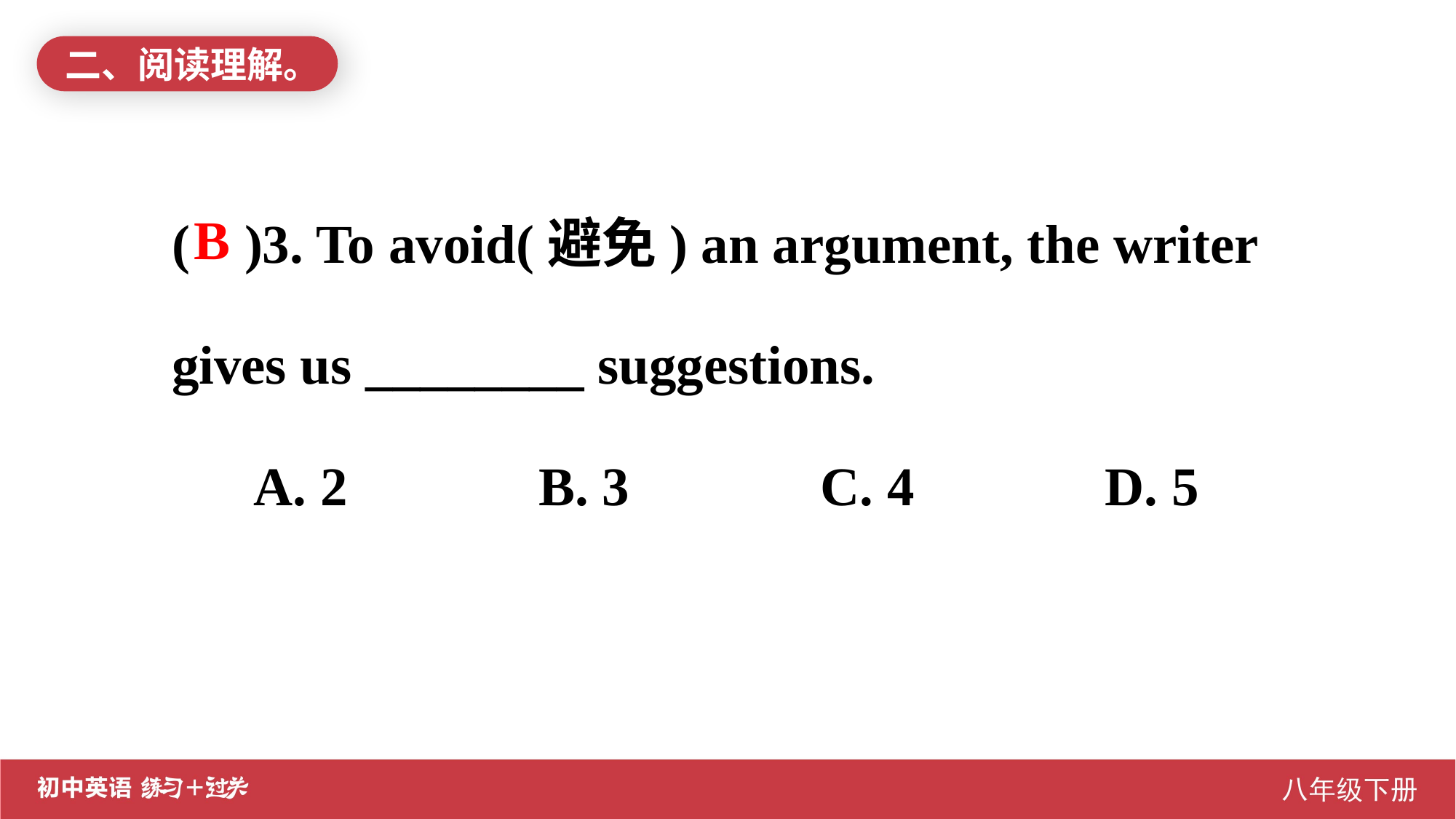

二、阅读理解。
(    )3. To avoid(避免) an argument, the writer gives us ________ suggestions.
      A. 2              B. 3              C. 4              D. 5
B